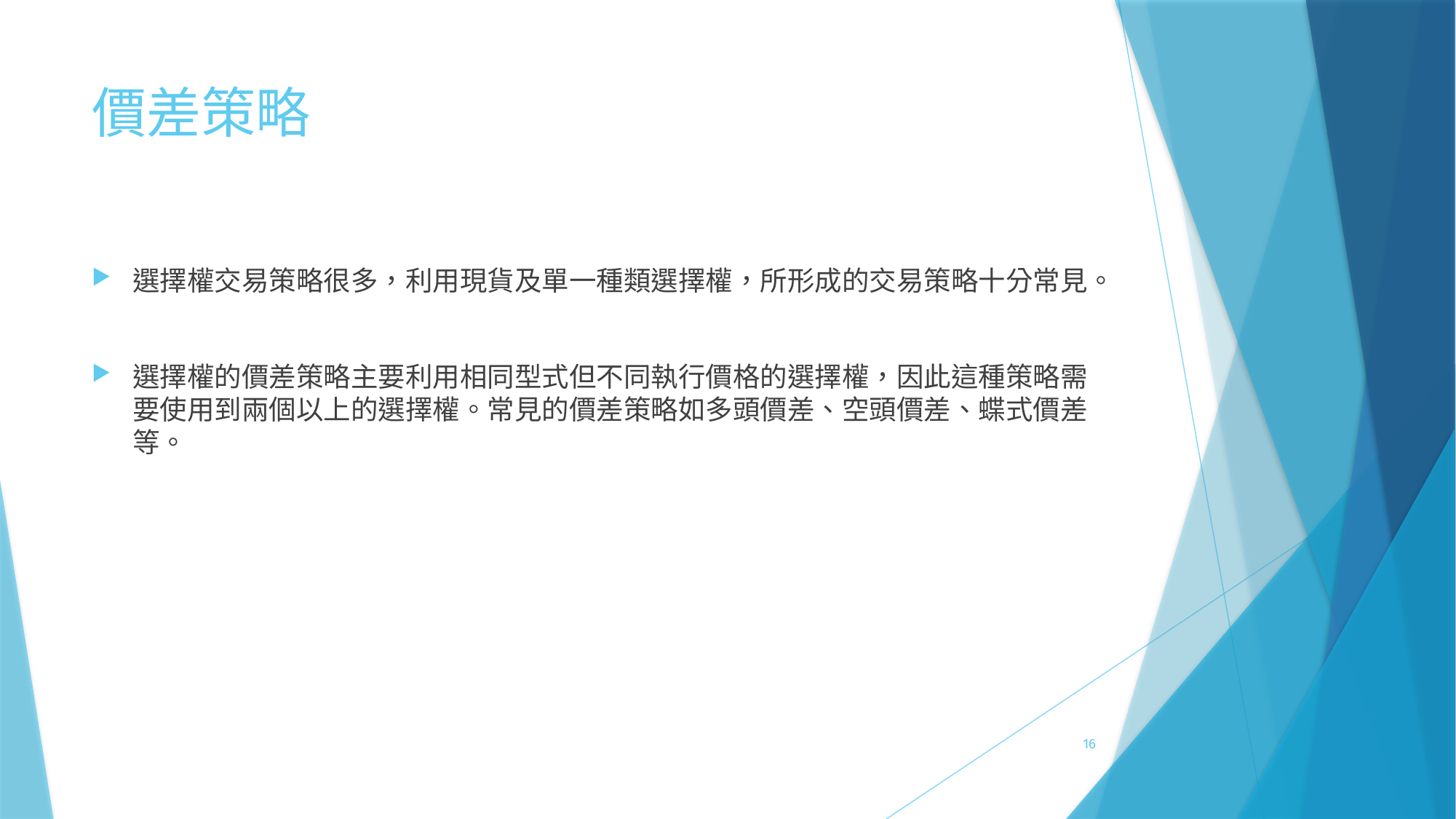

# 價差策略
選擇權交易策略很多，利用現貨及單一種類選擇權，所形成的交易策略十分常見。

選擇權的價差策略主要利用相同型式但不同執行價格的選擇權，因此這種策略需要使用到兩個以上的選擇權。常見的價差策略如多頭價差、空頭價差、蝶式價差等。

16